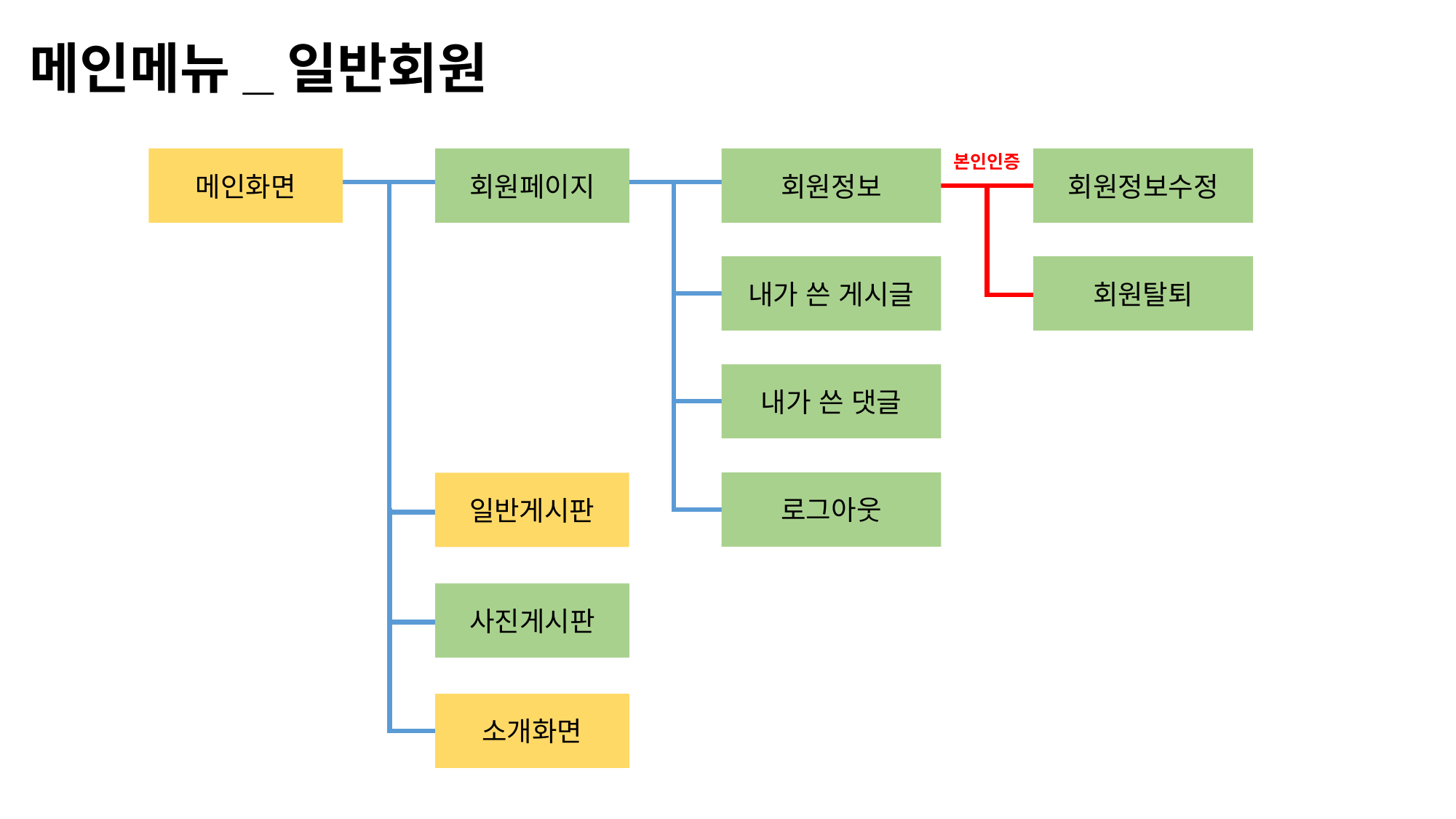

메인메뉴_일반회원
본인인증
메인화면
회원페이지
회원정보
회원정보수정
내가 쓴 게시글
회원탈퇴
내가 쓴 댓글
로그아웃
일반게시판
사진게시판
소개화면